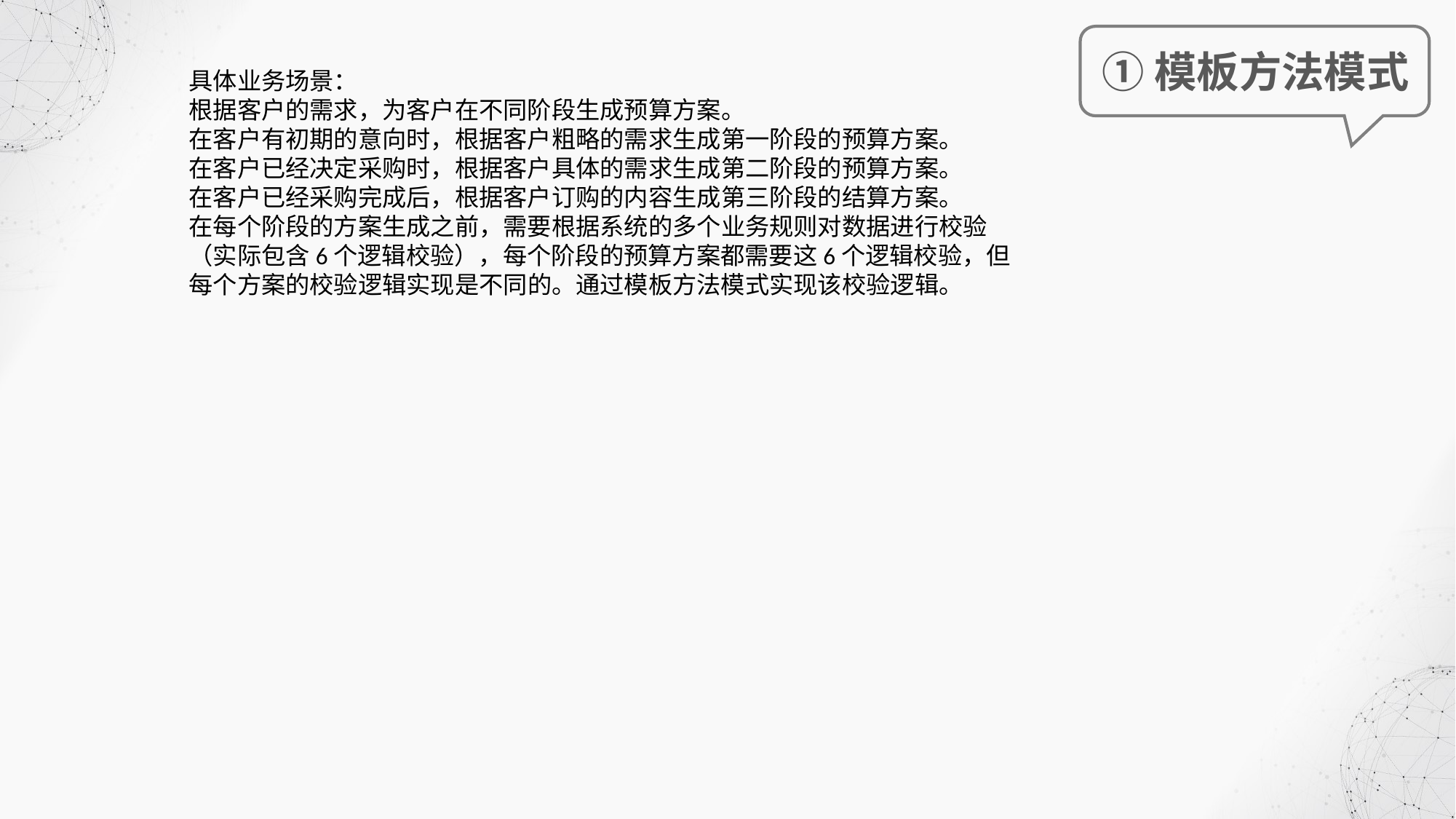

①模板方法模式
具体业务场景：
根据客户的需求，为客户在不同阶段生成预算方案。
在客户有初期的意向时，根据客户粗略的需求生成第一阶段的预算方案。
在客户已经决定采购时，根据客户具体的需求生成第二阶段的预算方案。
在客户已经采购完成后，根据客户订购的内容生成第三阶段的结算方案。
在每个阶段的方案生成之前，需要根据系统的多个业务规则对数据进行校验（实际包含6个逻辑校验），每个阶段的预算方案都需要这6个逻辑校验，但每个方案的校验逻辑实现是不同的。通过模板方法模式实现该校验逻辑。